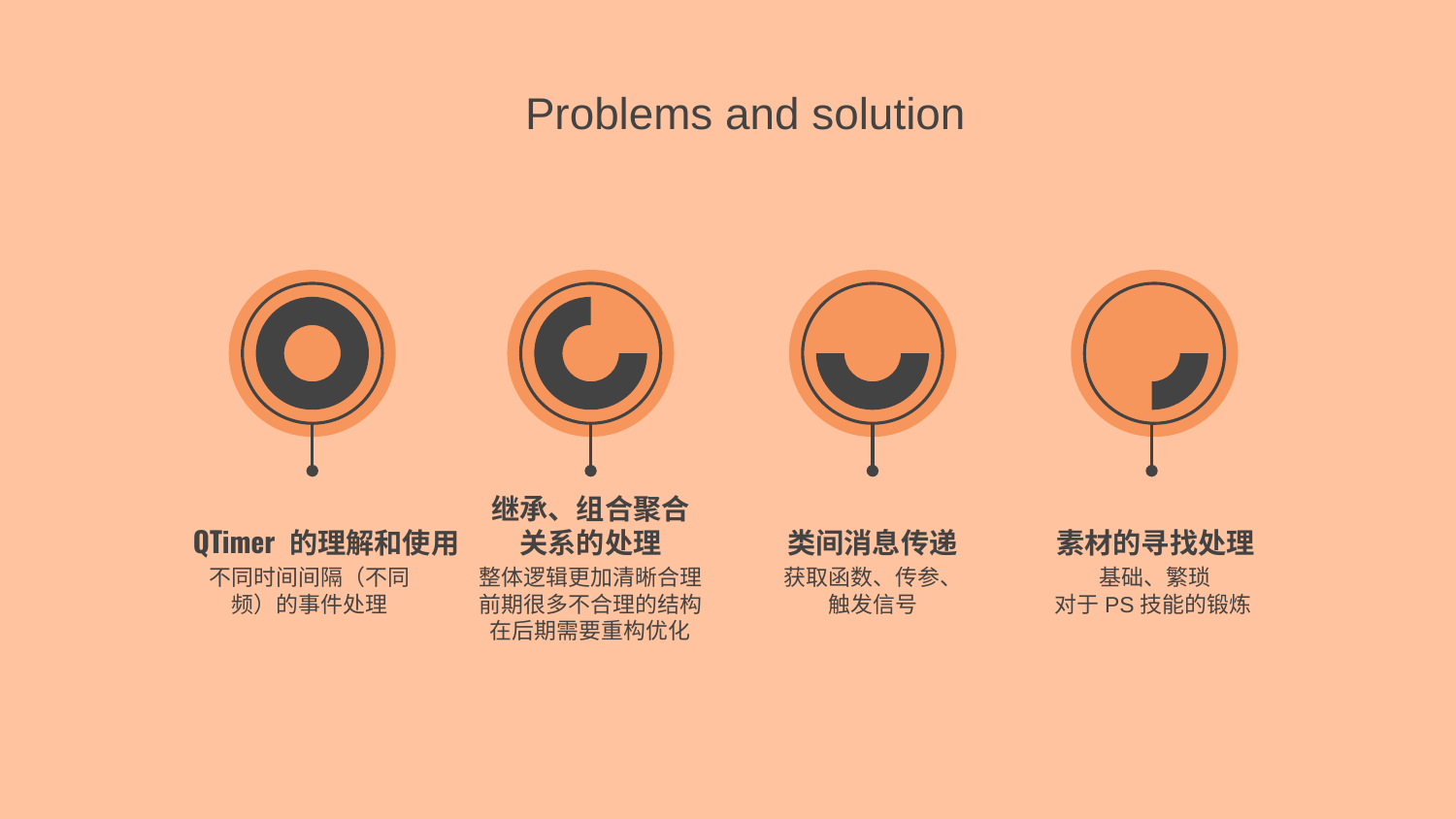

# Problems and solution

QTimer 的理解和使用
继承、组合聚合关系的处理
类间消息传递
素材的寻找处理
不同时间间隔（不同频）的事件处理
整体逻辑更加清晰合理
前期很多不合理的结构在后期需要重构优化
获取函数、传参、
触发信号

基础、繁琐
对于PS技能的锻炼